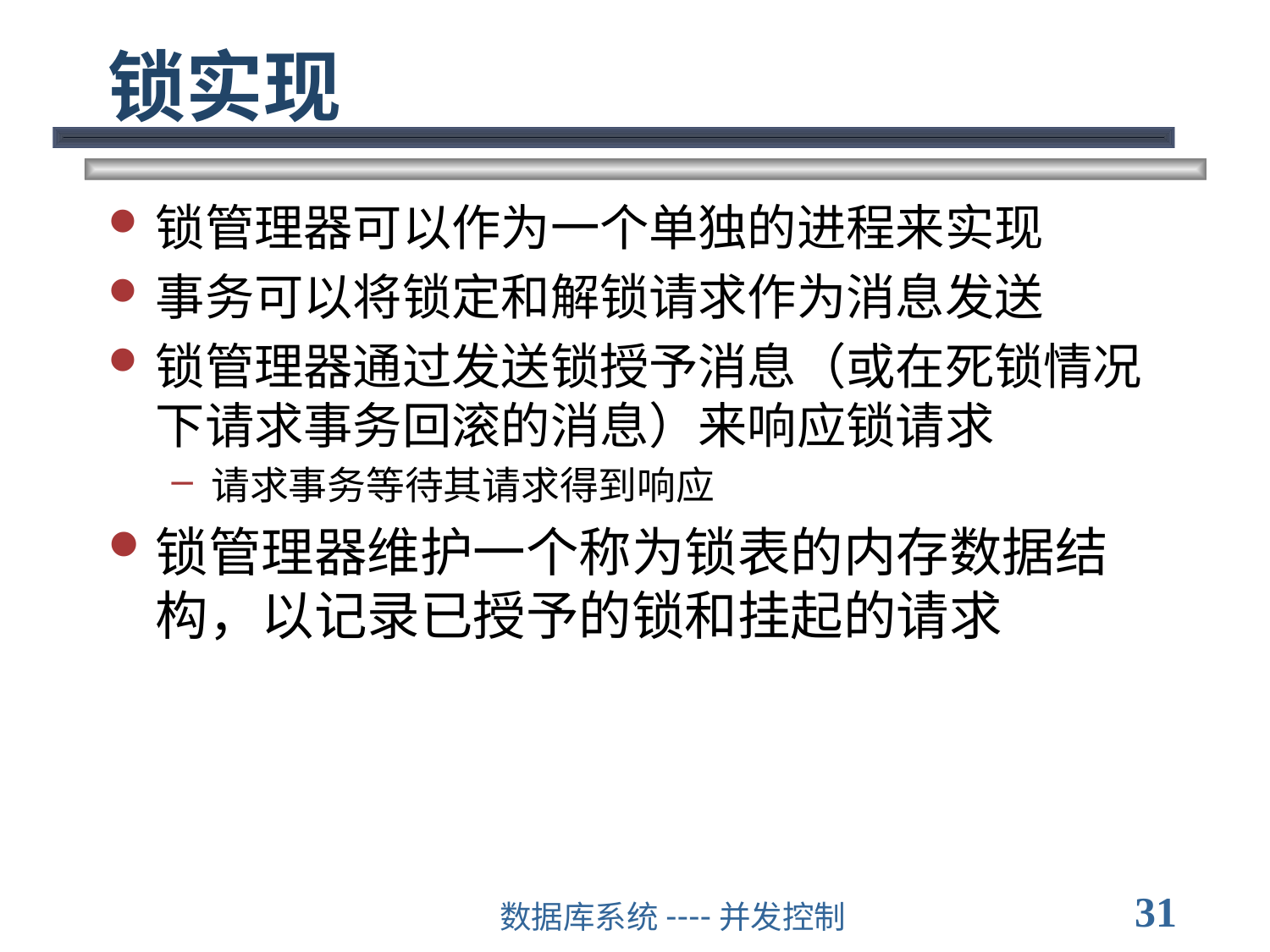

# 锁实现
锁管理器可以作为一个单独的进程来实现
事务可以将锁定和解锁请求作为消息发送
锁管理器通过发送锁授予消息（或在死锁情况下请求事务回滚的消息）来响应锁请求
请求事务等待其请求得到响应
锁管理器维护一个称为锁表的内存数据结构，以记录已授予的锁和挂起的请求

31
数据库系统----并发控制